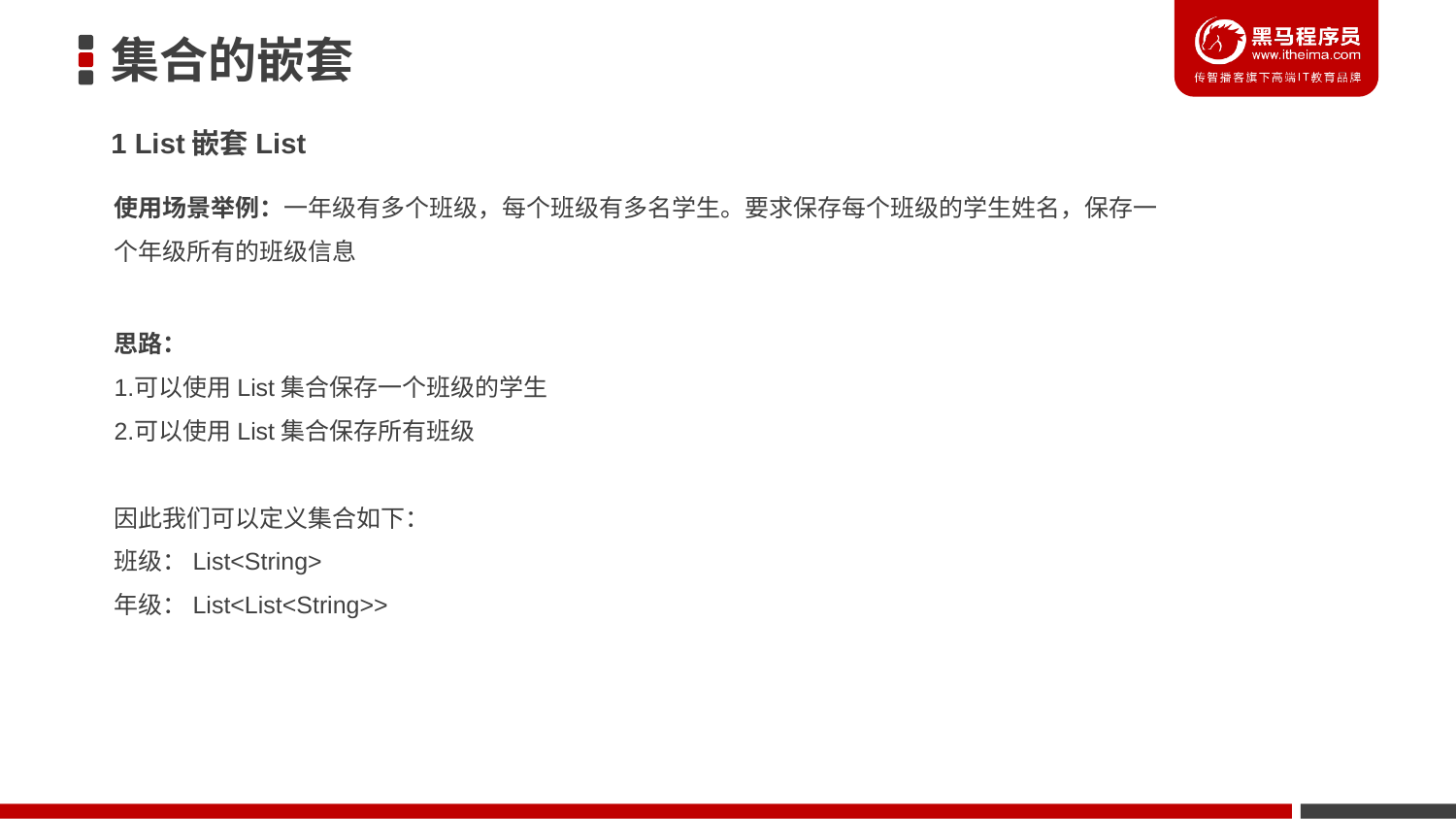

# 集合的嵌套
1 List嵌套List
使用场景举例：一年级有多个班级，每个班级有多名学生。要求保存每个班级的学生姓名，保存一个年级所有的班级信息

思路：
可以使用List集合保存一个班级的学生
可以使用List集合保存所有班级

因此我们可以定义集合如下：
班级：List<String>
年级：List<List<String>>